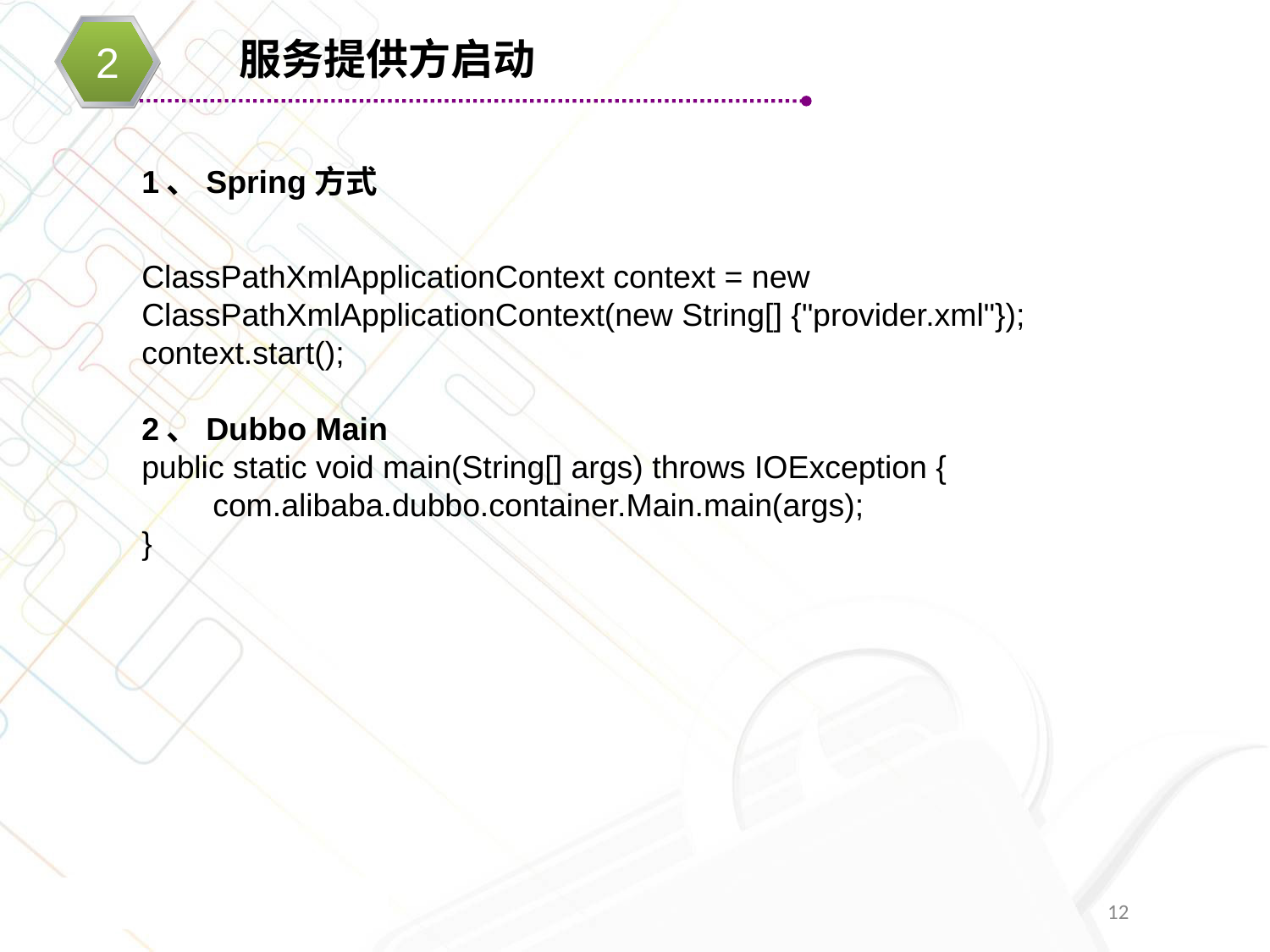

服务提供方启动
2

1、Spring方式

ClassPathXmlApplicationContext context = new ClassPathXmlApplicationContext(new String[] {"provider.xml"});
context.start();

2、Dubbo Main
public static void main(String[] args) throws IOException {
        com.alibaba.dubbo.container.Main.main(args);
}

12